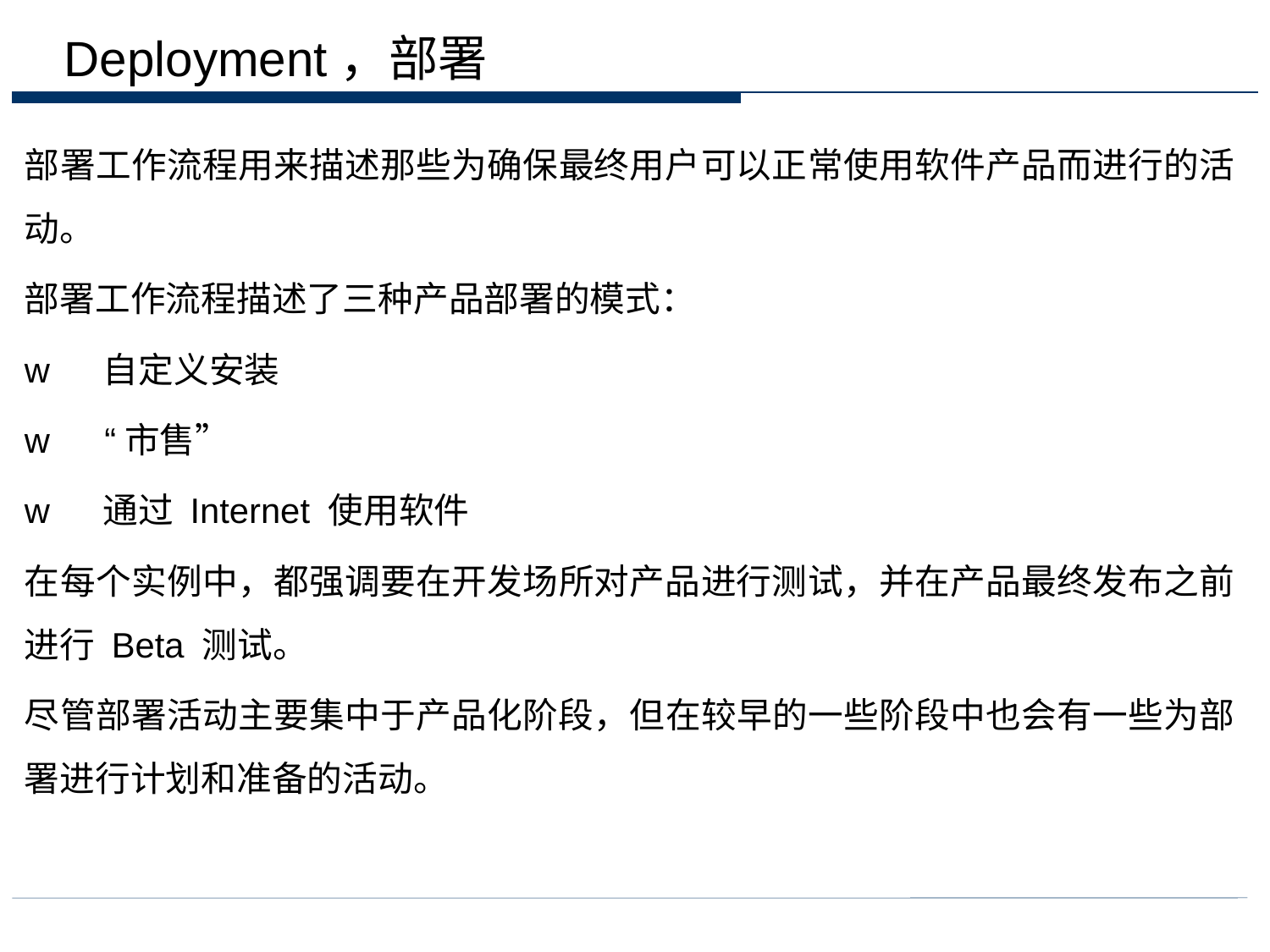

# Deployment，部署
部署工作流程用来描述那些为确保最终用户可以正常使用软件产品而进行的活动。
部署工作流程描述了三种产品部署的模式：
w     自定义安装
w      “市售”
w     通过 Internet 使用软件
在每个实例中，都强调要在开发场所对产品进行测试，并在产品最终发布之前进行 Beta 测试。
尽管部署活动主要集中于产品化阶段，但在较早的一些阶段中也会有一些为部署进行计划和准备的活动。

44